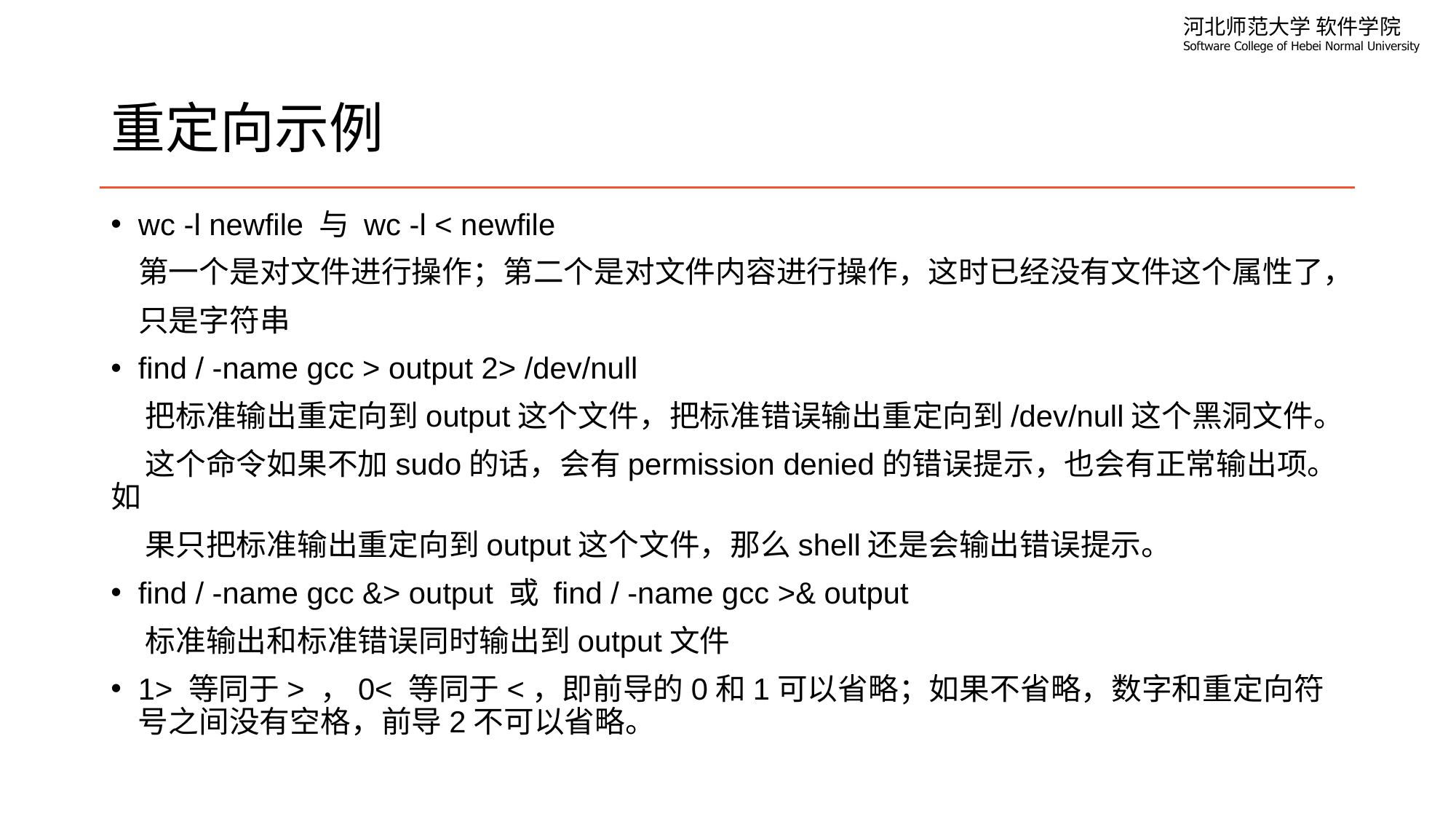

# 重定向示例
wc -l newfile 与 wc -l < newfile
   第一个是对文件进行操作；第二个是对文件内容进行操作，这时已经没有文件这个属性了，
   只是字符串
find / -name gcc > output 2> /dev/null
    把标准输出重定向到output这个文件，把标准错误输出重定向到/dev/null这个黑洞文件。
    这个命令如果不加sudo的话，会有permission denied的错误提示，也会有正常输出项。如
    果只把标准输出重定向到output这个文件，那么shell还是会输出错误提示。
find / -name gcc &> output 或 find / -name gcc >& output
    标准输出和标准错误同时输出到output文件
1> 等同于> ，0< 等同于<，即前导的0和1可以省略；如果不省略，数字和重定向符号之间没有空格，前导2不可以省略。